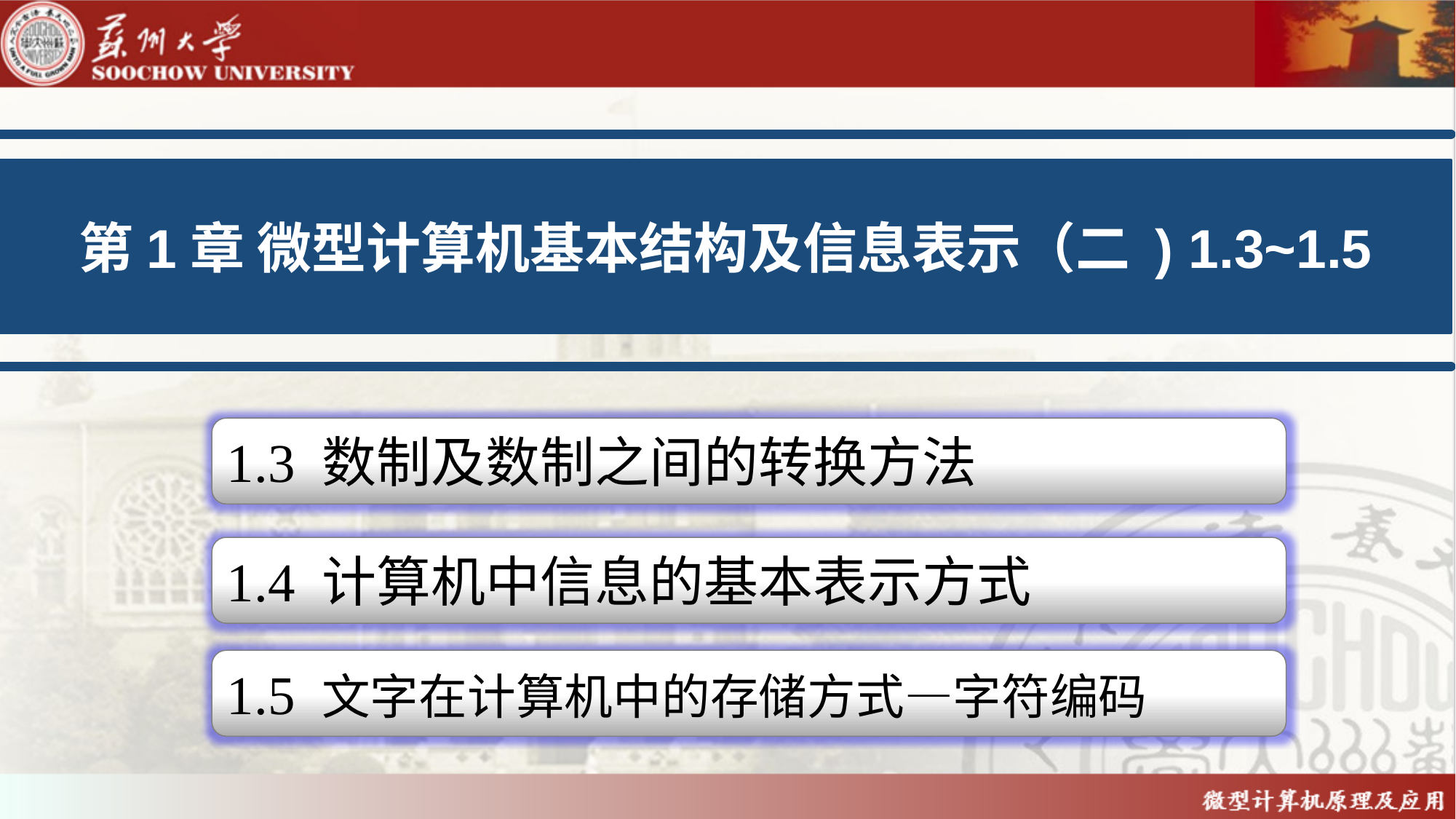

第1章 微型计算机基本结构及信息表示（二 ) 1.3~1.5
1.3 数制及数制之间的转换方法
1.4 计算机中信息的基本表示方式

1.5 文字在计算机中的存储方式—字符编码